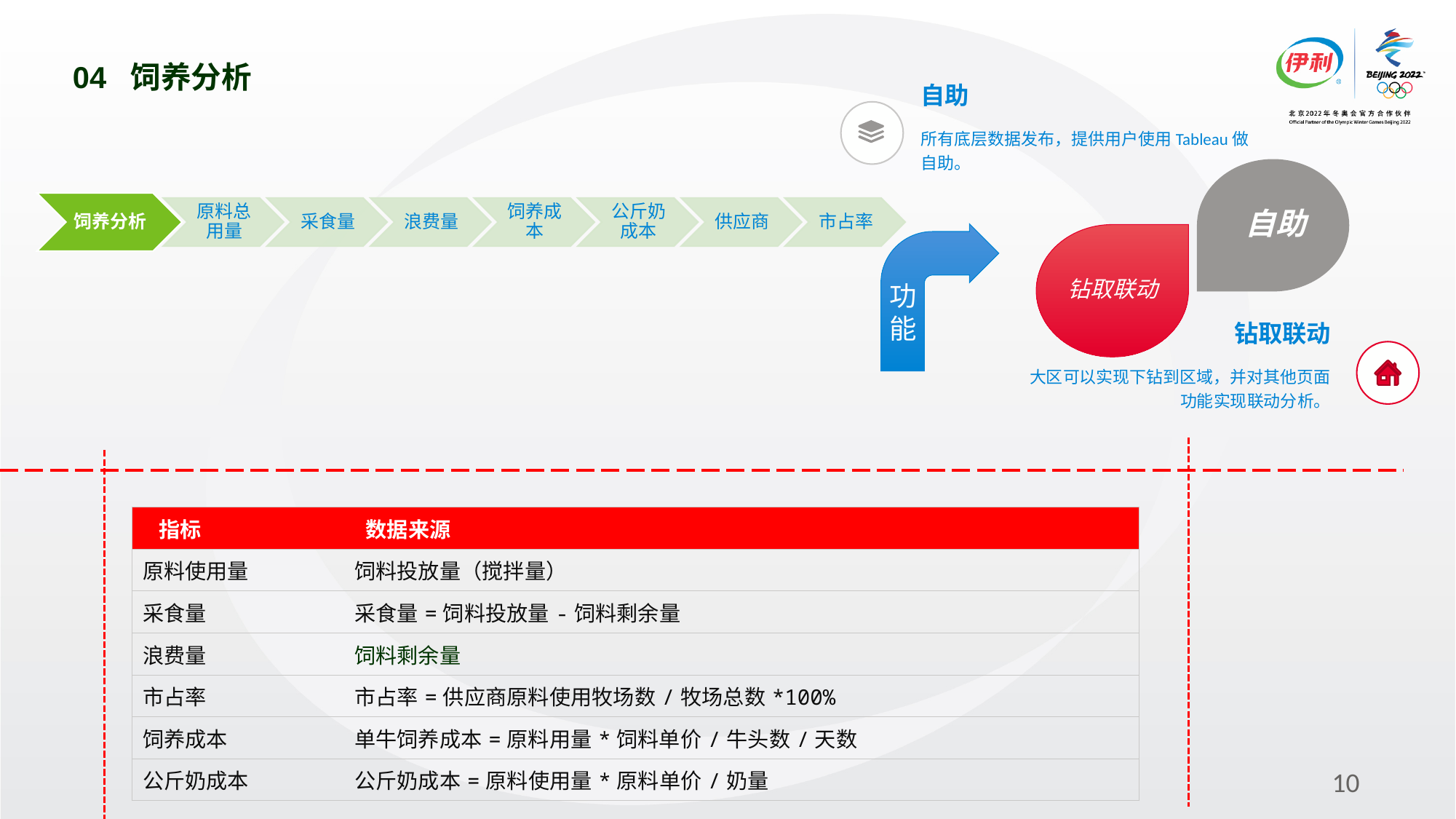

# 04  饲养分析
自助

所有底层数据发布，提供用户使用Tableau做自助。

饲养分析
原料总用量
采食量
浪费量
饲养成本
公斤奶成本
供应商
市占率

自助

钻取联动

功能
钻取联动

大区可以实现下钻到区域，并对其他页面功能实现联动分析。

| 指标 | 数据来源 |
| --- | --- |
| 原料使用量 | 饲料投放量（搅拌量） |
| 采食量 | 采食量=饲料投放量-饲料剩余量 |
| 浪费量 | 饲料剩余量 |
| 市占率 | 市占率=供应商原料使用牧场数/牧场总数\*100% |
| 饲养成本 | 单牛饲养成本=原料用量\*饲料单价/牛头数/天数 |
| 公斤奶成本 | 公斤奶成本=原料使用量\*原料单价/奶量 |
10